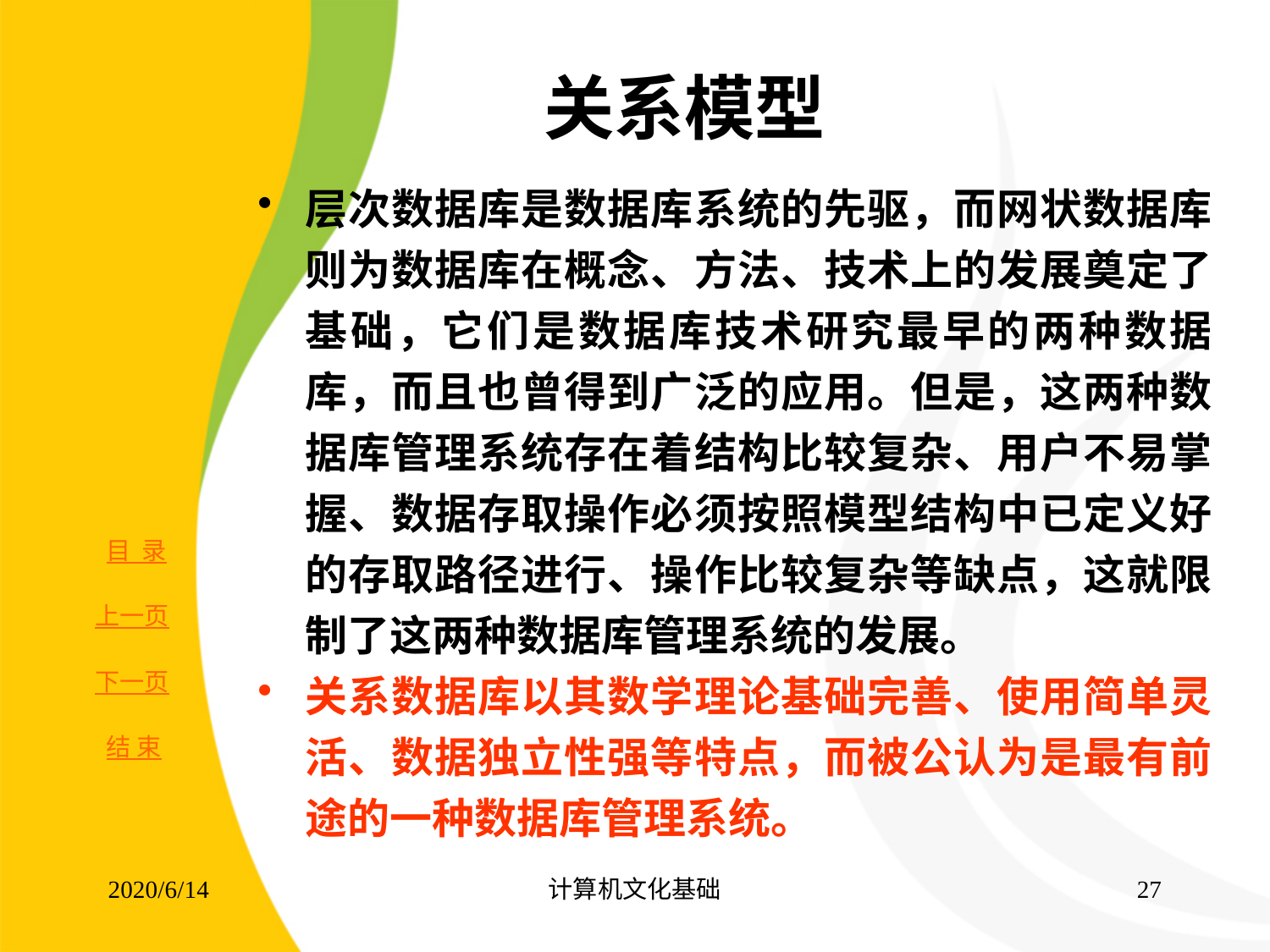

# 关系模型
层次数据库是数据库系统的先驱，而网状数据库则为数据库在概念、方法、技术上的发展奠定了基础，它们是数据库技术研究最早的两种数据库，而且也曾得到广泛的应用。但是，这两种数据库管理系统存在着结构比较复杂、用户不易掌握、数据存取操作必须按照模型结构中已定义好的存取路径进行、操作比较复杂等缺点，这就限制了这两种数据库管理系统的发展。
关系数据库以其数学理论基础完善、使用简单灵活、数据独立性强等特点，而被公认为是最有前途的一种数据库管理系统。
2020/6/14
计算机文化基础
27